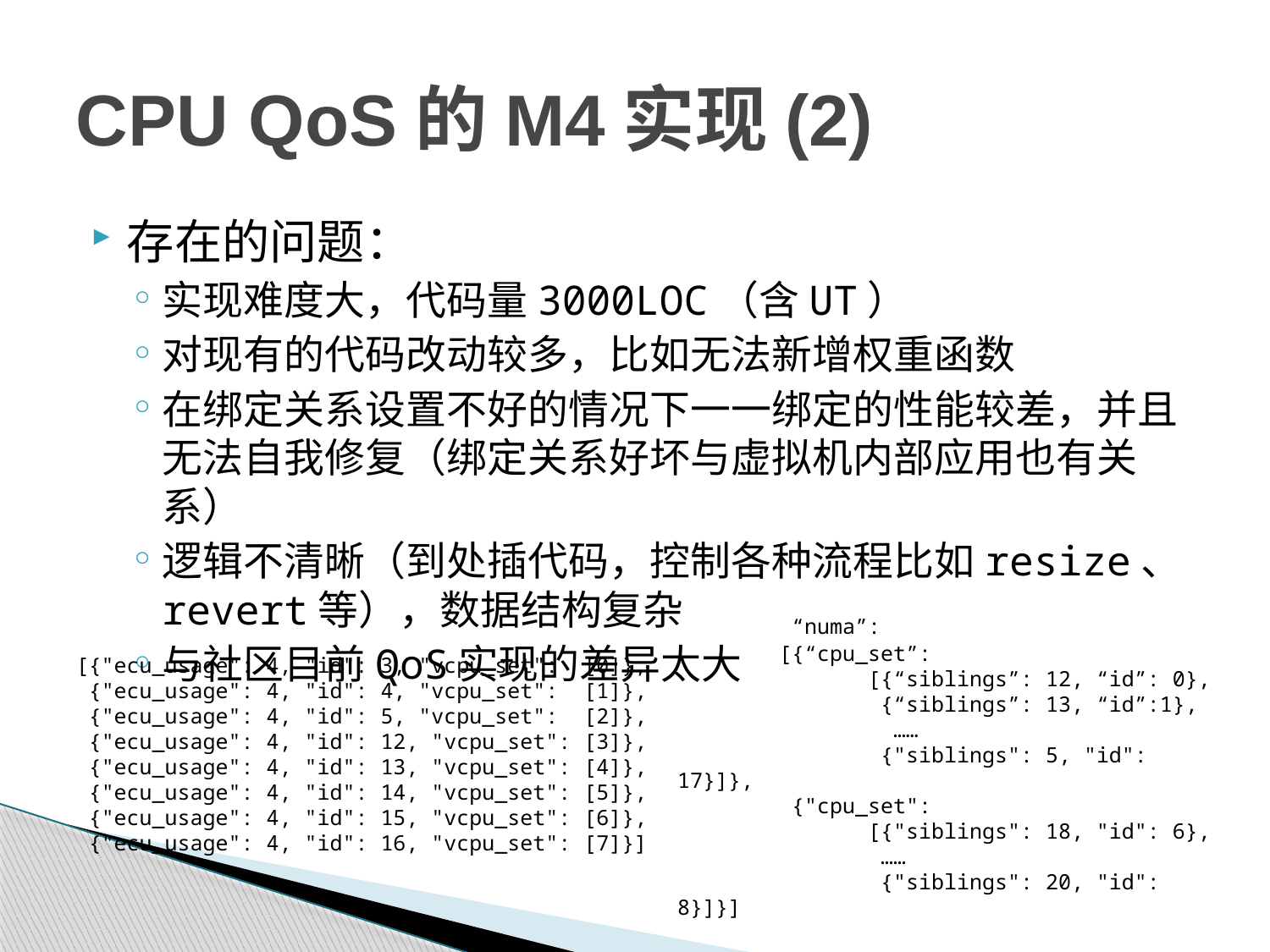

# CPU QoS的M4实现(2)
存在的问题：
实现难度大，代码量3000LOC（含UT）
对现有的代码改动较多，比如无法新增权重函数
在绑定关系设置不好的情况下一一绑定的性能较差，并且无法自我修复（绑定关系好坏与虚拟机内部应用也有关系）
逻辑不清晰（到处插代码，控制各种流程比如resize、revert等），数据结构复杂
与社区目前QoS实现的差异太大
      “numa”:
        [{“cpu_set”:
               [{“siblings”: 12, “id”: 0},
                {“siblings”: 13, “id”:1},
                 ……
                {"siblings": 5, "id": 17}]},
         {"cpu_set":
               [{"siblings": 18, "id": 6},
                ……
                {"siblings": 20, "id": 8}]}]
[{"ecu_usage": 4, "id": 3, "vcpu_set":  [0]},
 {"ecu_usage": 4, "id": 4, "vcpu_set":  [1]},
 {"ecu_usage": 4, "id": 5, "vcpu_set":  [2]},
 {"ecu_usage": 4, "id": 12, "vcpu_set": [3]},
 {"ecu_usage": 4, "id": 13, "vcpu_set": [4]},
 {"ecu_usage": 4, "id": 14, "vcpu_set": [5]},
 {"ecu_usage": 4, "id": 15, "vcpu_set": [6]},
 {"ecu_usage": 4, "id": 16, "vcpu_set": [7]}]